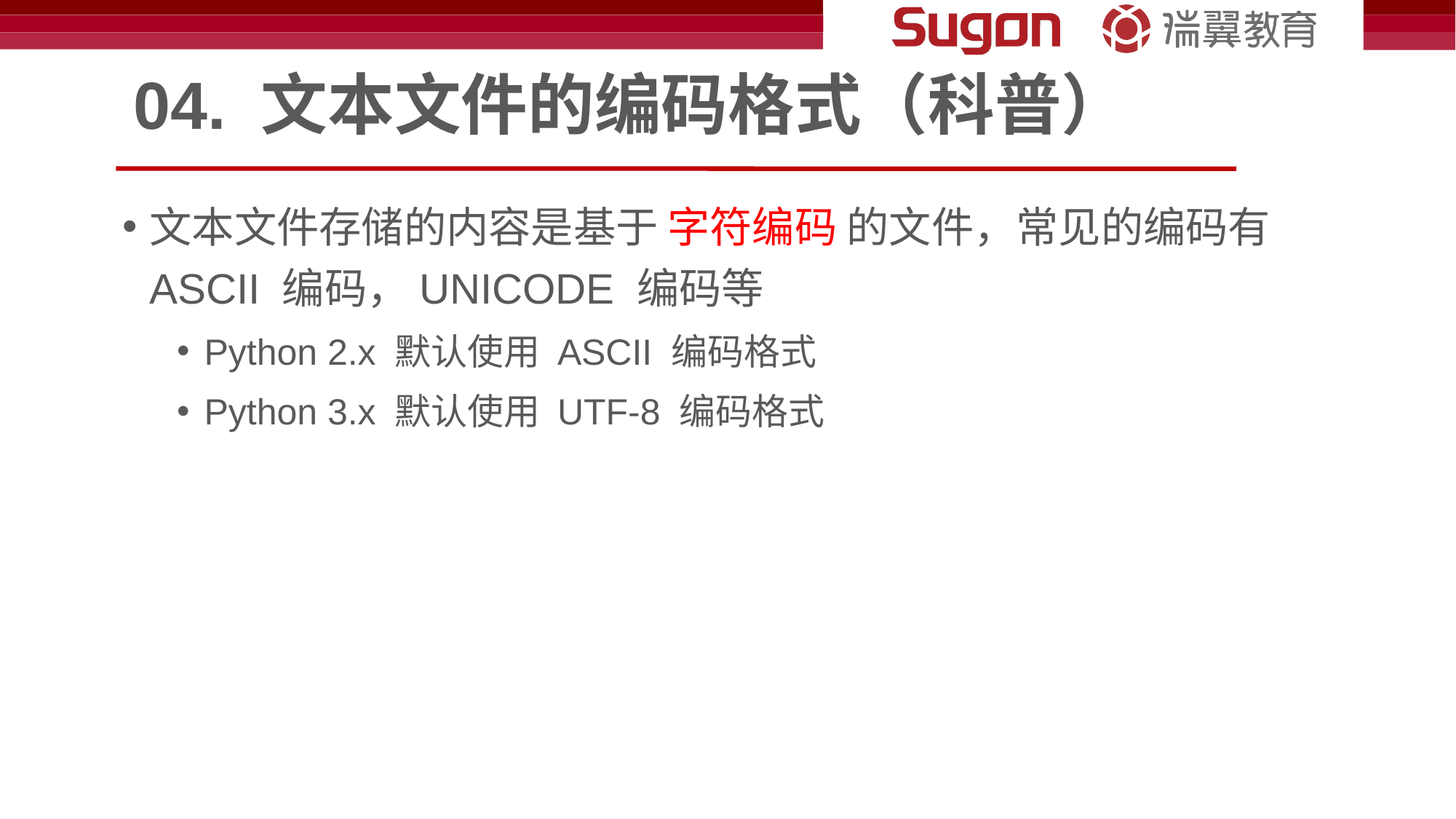

# 04. 文本文件的编码格式（科普）
文本文件存储的内容是基于 字符编码 的文件，常见的编码有 ASCII 编码，UNICODE 编码等
Python 2.x 默认使用 ASCII 编码格式
Python 3.x 默认使用 UTF-8 编码格式